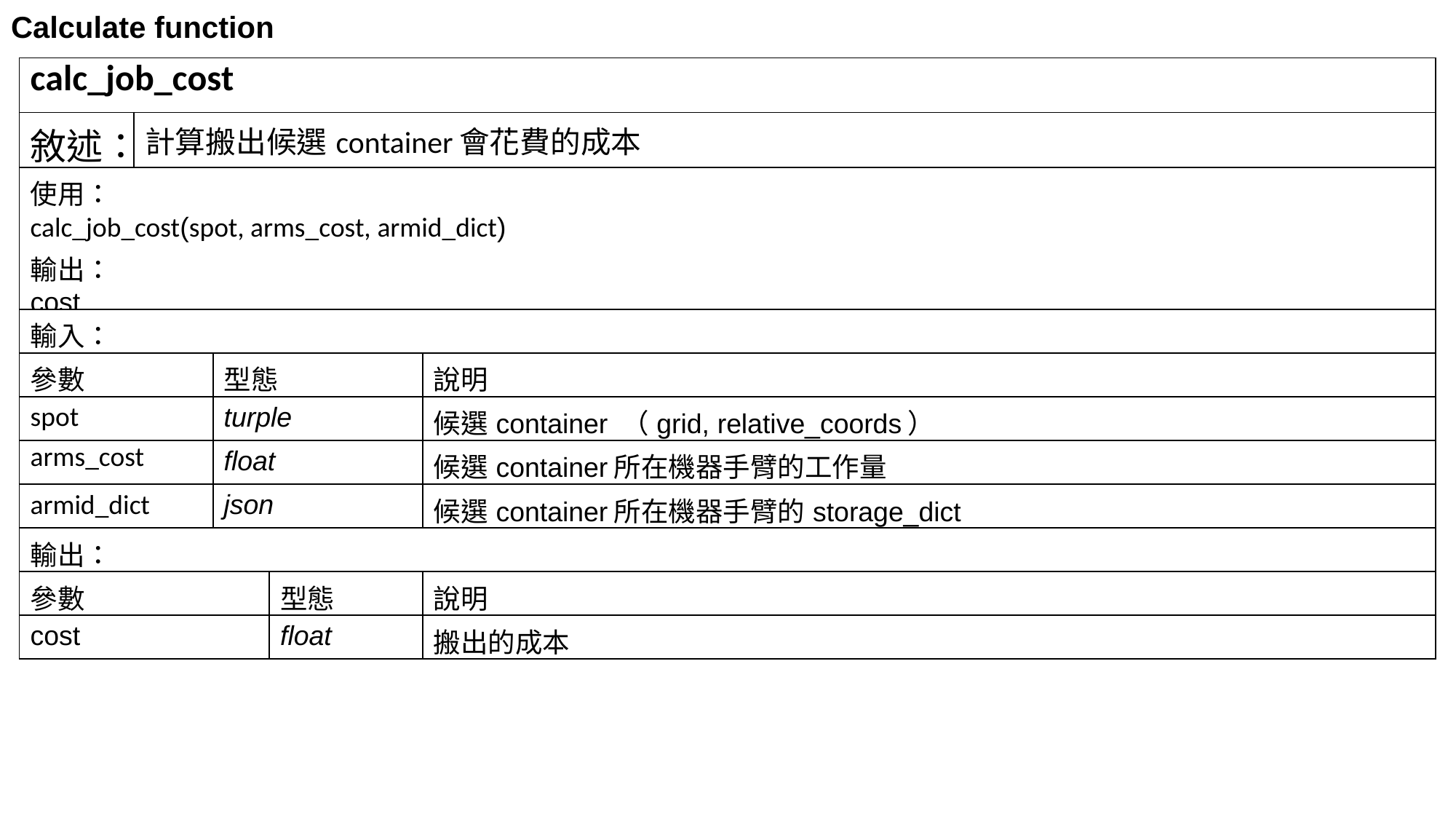

# Calculate function
| calc\_job\_cost |  |  |  |  |
| --- | --- | --- | --- | --- |
| 敘述： | 計算搬出候選container會花費的成本 |  | 將訂單以商品為依據依照目前機器手臂工作量進行排序 |  |
| 使用： ﻿﻿calc\_job\_cost(﻿spot, arms\_cost, ﻿armid\_dict) 輸出： ﻿cost |  |  |  |  |
| 輸入： |  |  |  |  |
| 參數 |  | 型態 |  | 說明 |
| ﻿spot |  | turple |  | 候選container （grid, ﻿relative\_coords） |
| arms\_cost |  | float |  | 候選container所在機器手臂的工作量 |
| ﻿armid\_dict |  | json |  | 候選container所在機器手臂的storage\_dict |
| 輸出： |  |  |  |  |
| 參數 |  |  | 型態 | 說明 |
| ﻿cost |  |  | float | 搬出的成本 |
﻿